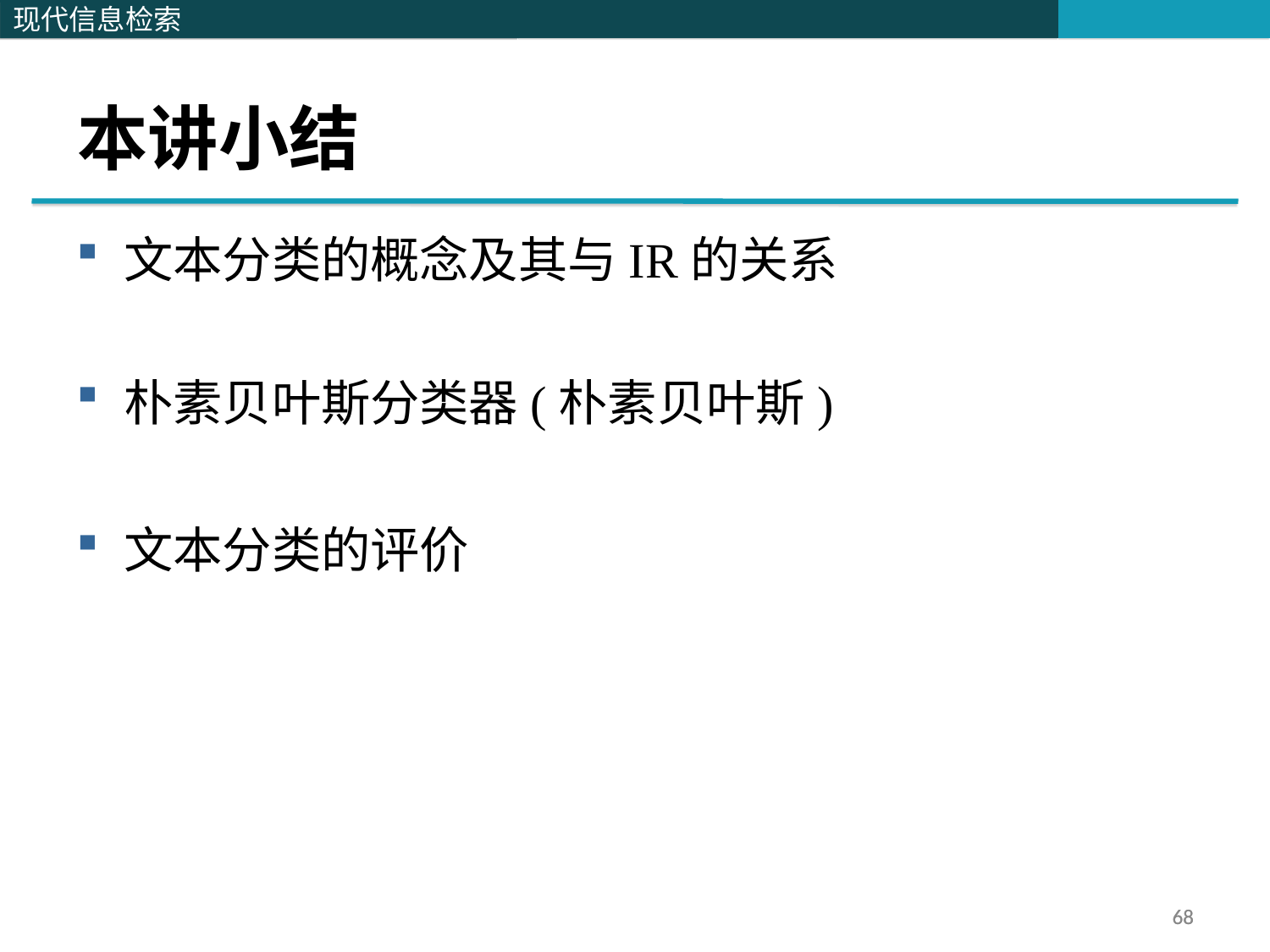

# 本讲小结

文本分类的概念及其与IR的关系

朴素贝叶斯分类器(朴素贝叶斯)

文本分类的评价
68
68